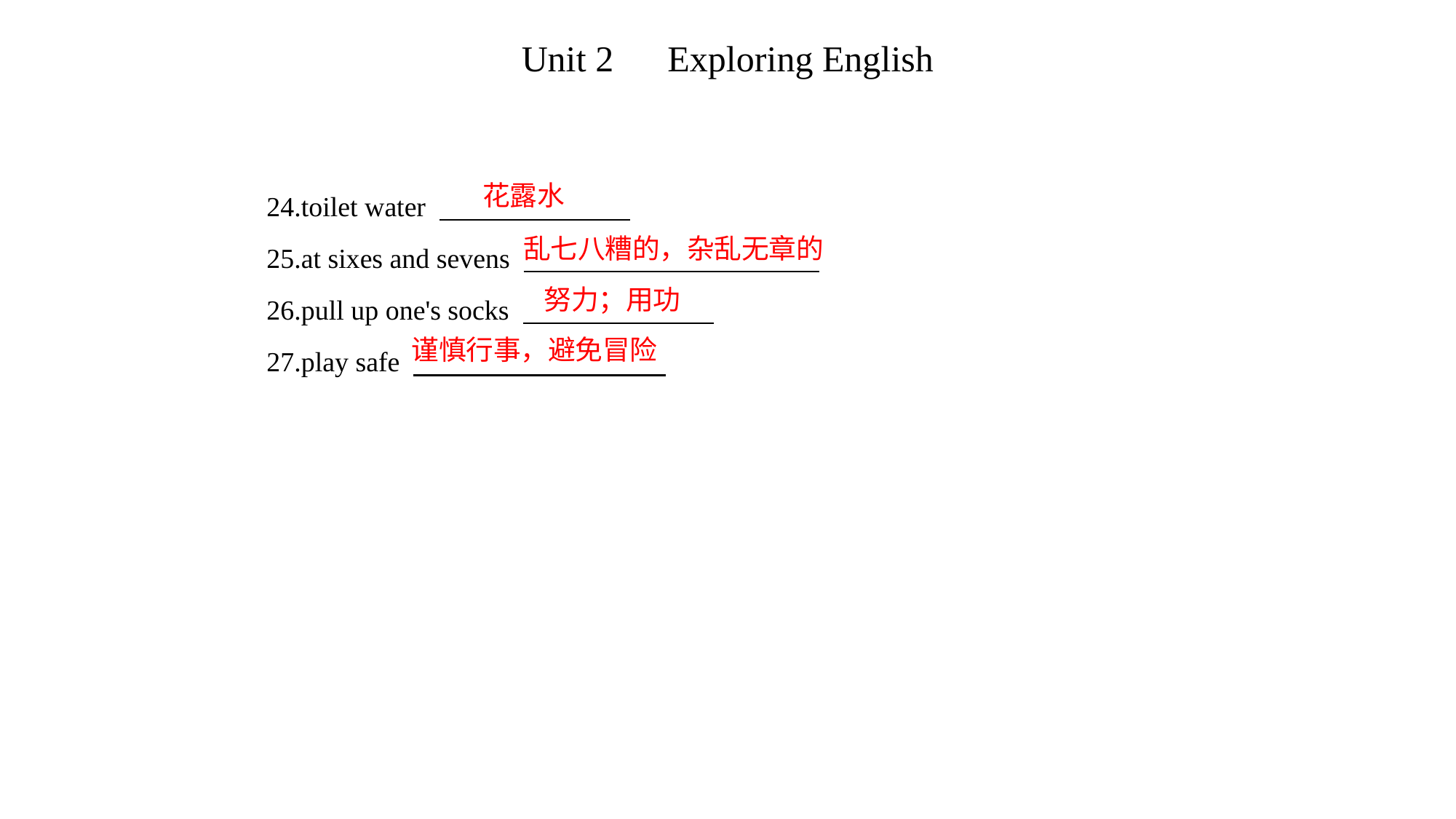

24.toilet water
25.at sixes and sevens
26.pull up one's socks
27.play safe
花露水
乱七八糟的，杂乱无章的
努力；用功
谨慎行事，避免冒险